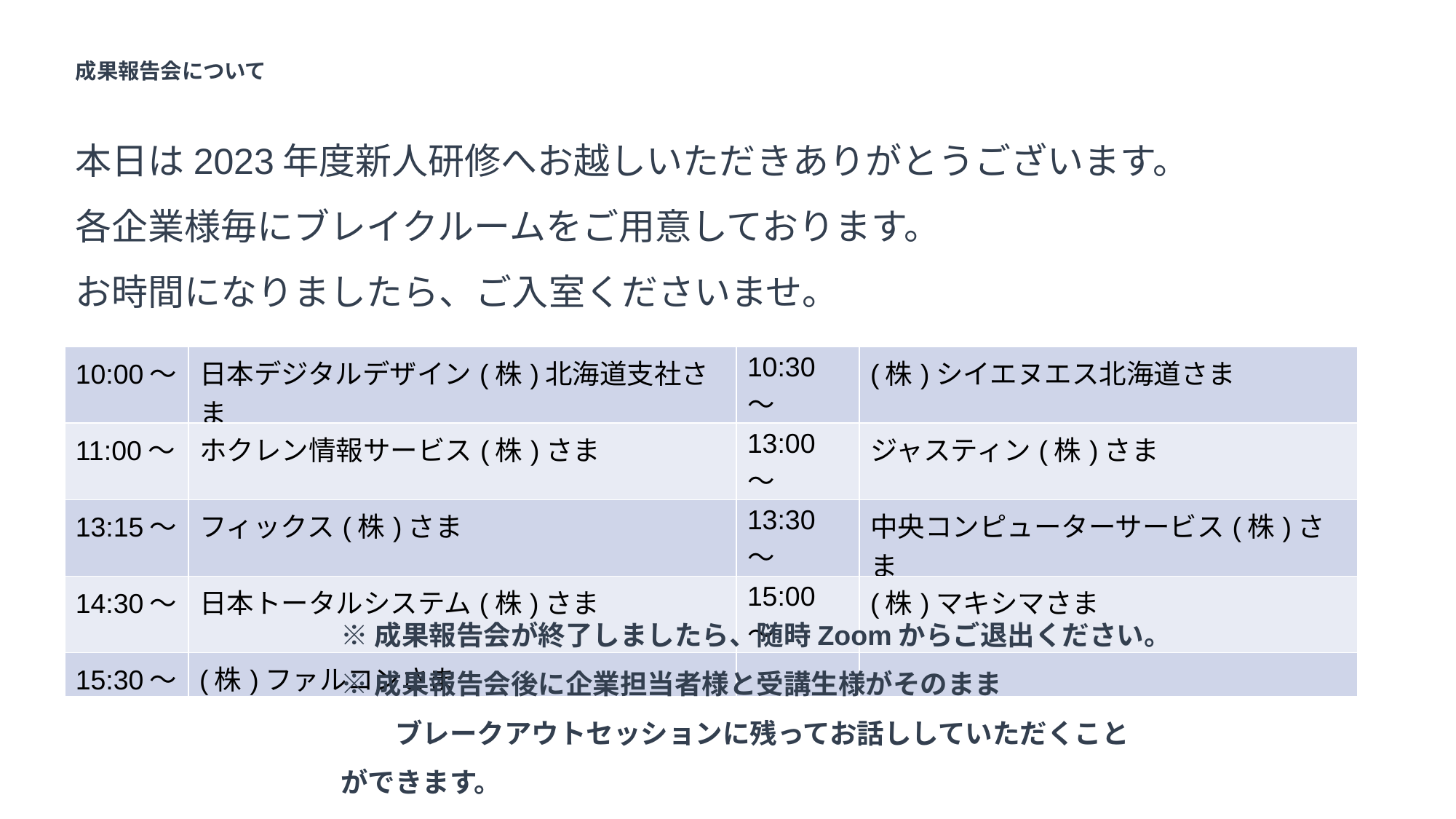

# 成果報告会について
本日は2023年度新人研修へお越しいただきありがとうございます。
各企業様毎にブレイクルームをご用意しております。
お時間になりましたら、ご入室くださいませ。
| 10:00～ | 日本デジタルデザイン(株)北海道支社さま | 10:30～ | (株)シイエヌエス北海道さま |
| --- | --- | --- | --- |
| 11:00～ | ホクレン情報サービス(株)さま | 13:00～ | ジャスティン(株)さま |
| 13:15～ | フィックス(株)さま | 13:30～ | 中央コンピューターサービス(株)さま |
| 14:30～ | 日本トータルシステム(株)さま | 15:00～ | (株)マキシマさま |
| 15:30～ | (株)ファルコンさま |  |  |
※成果報告会が終了しましたら、随時Zoomからご退出ください。
※成果報告会後に企業担当者様と受講生様がそのまま
　　ブレークアウトセッションに残ってお話ししていただくことができます。